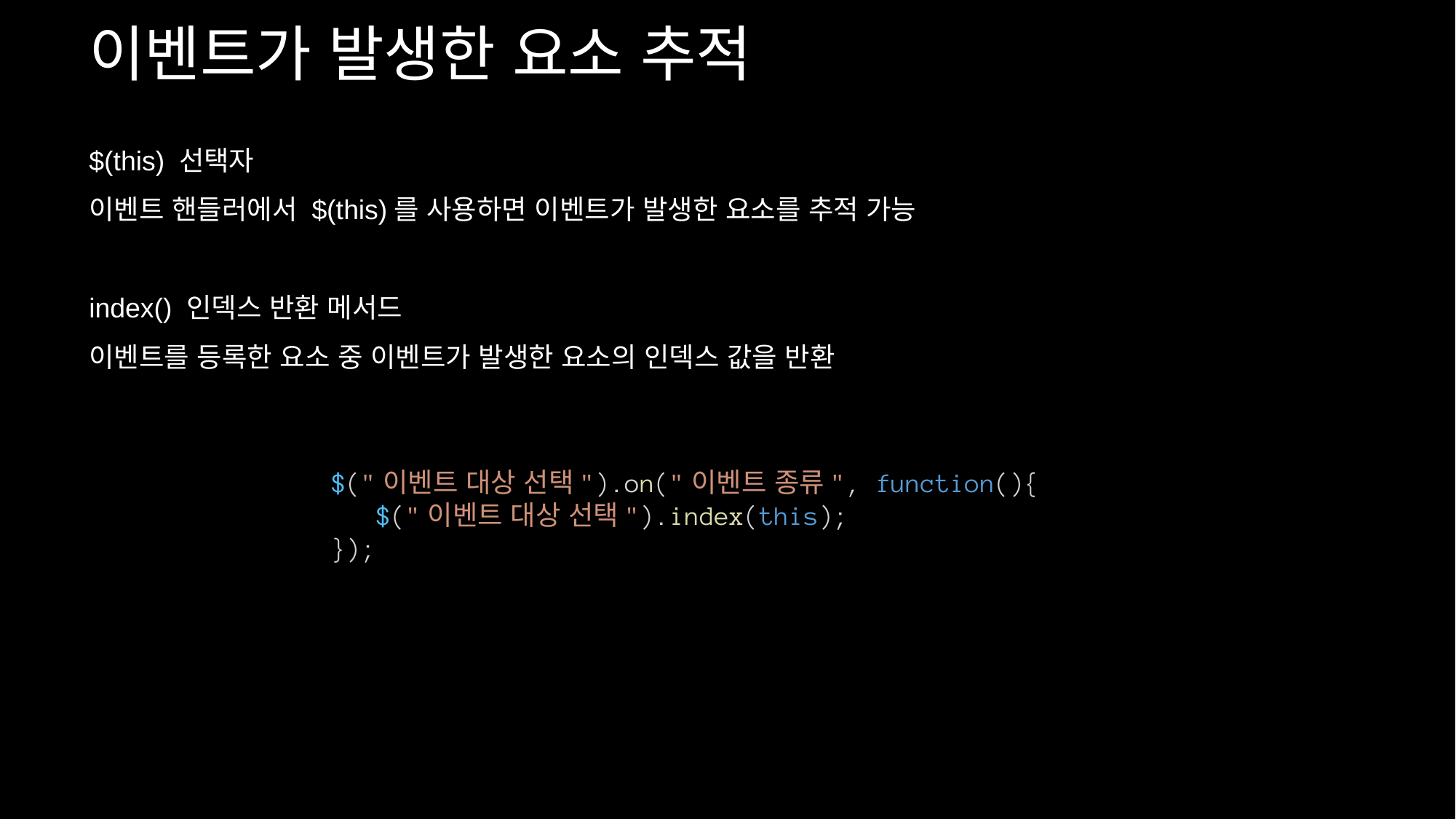

이벤트가 발생한 요소 추적
$(this) 선택자
이벤트 핸들러에서 $(this)를 사용하면 이벤트가 발생한 요소를 추적 가능

index() 인덱스 반환 메서드
이벤트를 등록한 요소 중 이벤트가 발생한 요소의 인덱스 값을 반환
$("이벤트 대상 선택").on("이벤트 종류", function(){
   $("이벤트 대상 선택").index(this);
});